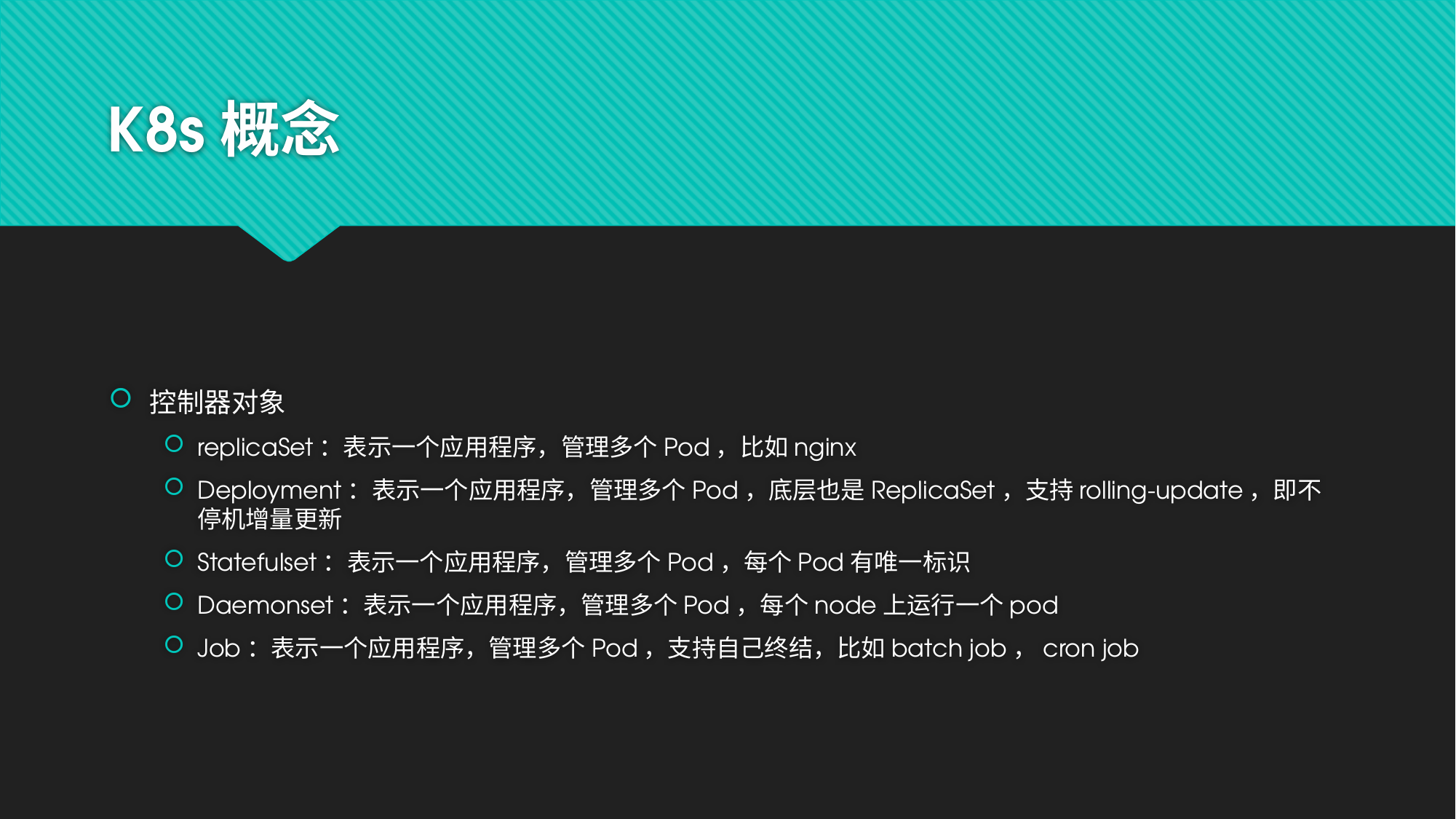

# K8s概念
控制器对象
replicaSet：表示一个应用程序，管理多个Pod，比如nginx
Deployment：表示一个应用程序，管理多个Pod，底层也是ReplicaSet，支持rolling-update，即不停机增量更新
Statefulset：表示一个应用程序，管理多个Pod，每个Pod有唯一标识
Daemonset：表示一个应用程序，管理多个Pod，每个node上运行一个pod
Job：表示一个应用程序，管理多个Pod，支持自己终结，比如batch job，cron job